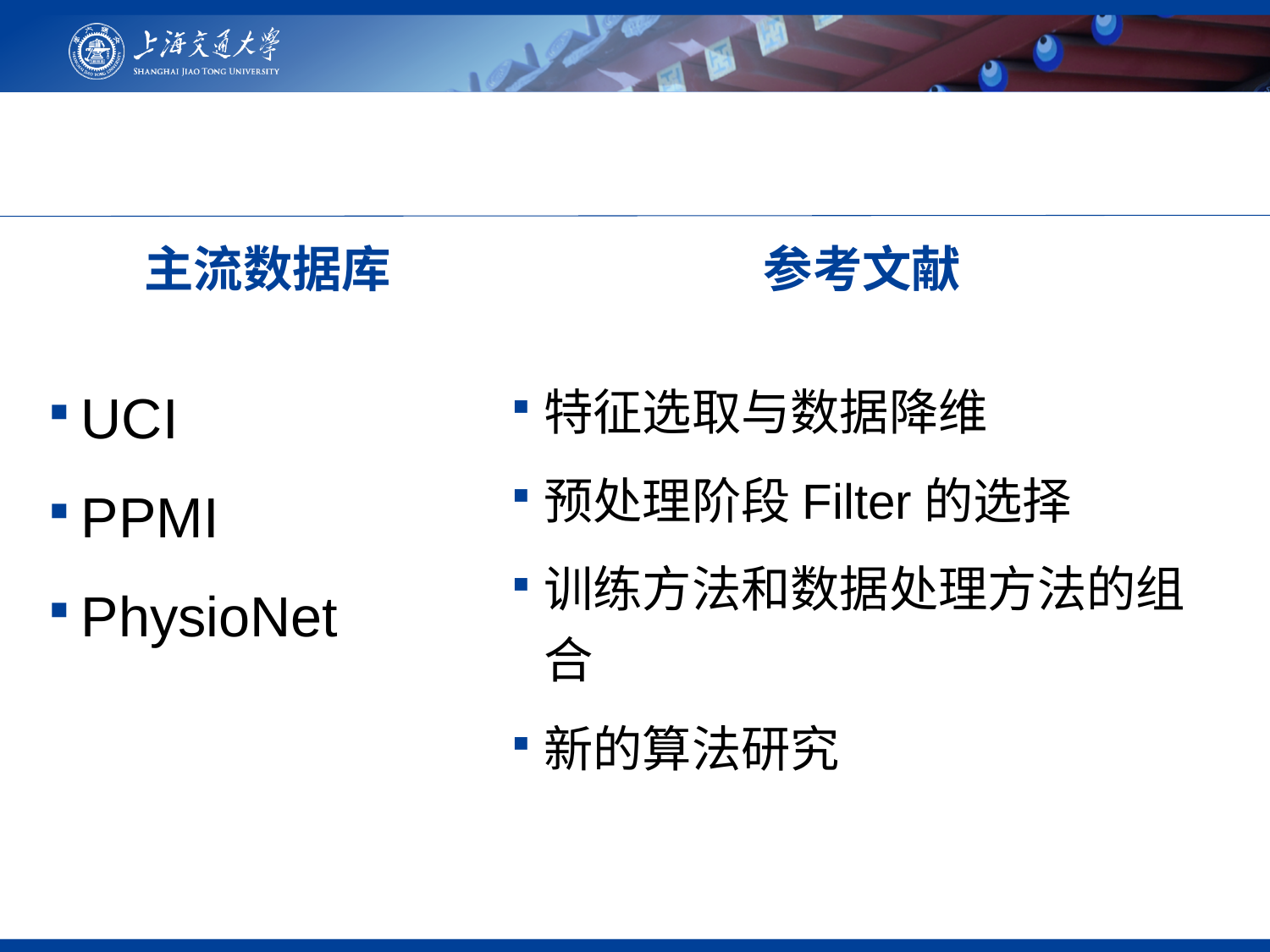

主流数据库

UCI
PPMI
PhysioNet

参考文献

特征选取与数据降维
预处理阶段Filter的选择
训练方法和数据处理方法的组合
新的算法研究